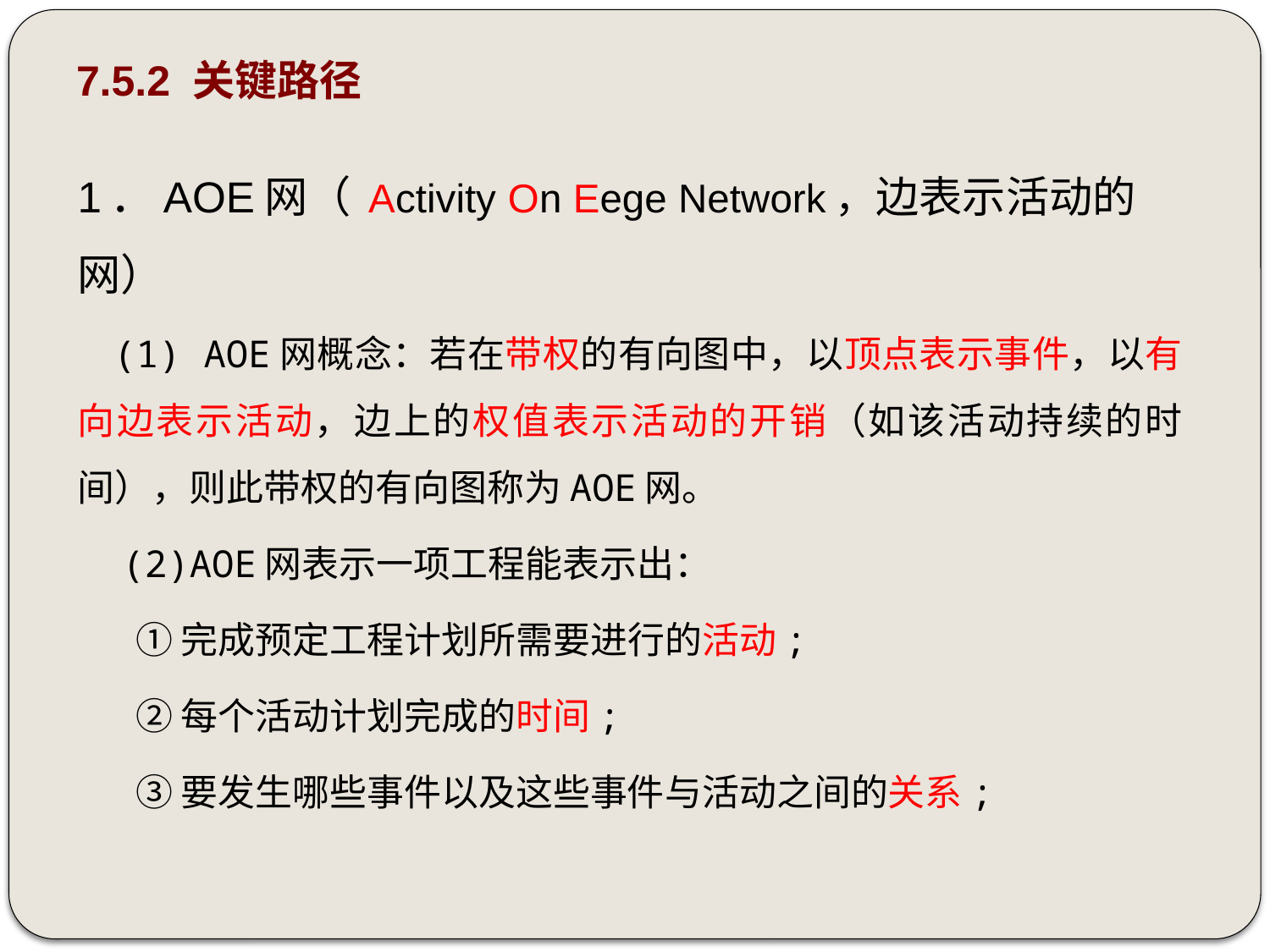

# 7.5.2 关键路径
1．AOE网（ Activity On Eege Network，边表示活动的网）
    (1) AOE网概念：若在带权的有向图中，以顶点表示事件，以有向边表示活动，边上的权值表示活动的开销（如该活动持续的时间），则此带权的有向图称为AOE网。
  (2)AOE网表示一项工程能表示出：
       ①完成预定工程计划所需要进行的活动;
       ②每个活动计划完成的时间;
       ③要发生哪些事件以及这些事件与活动之间的关系;